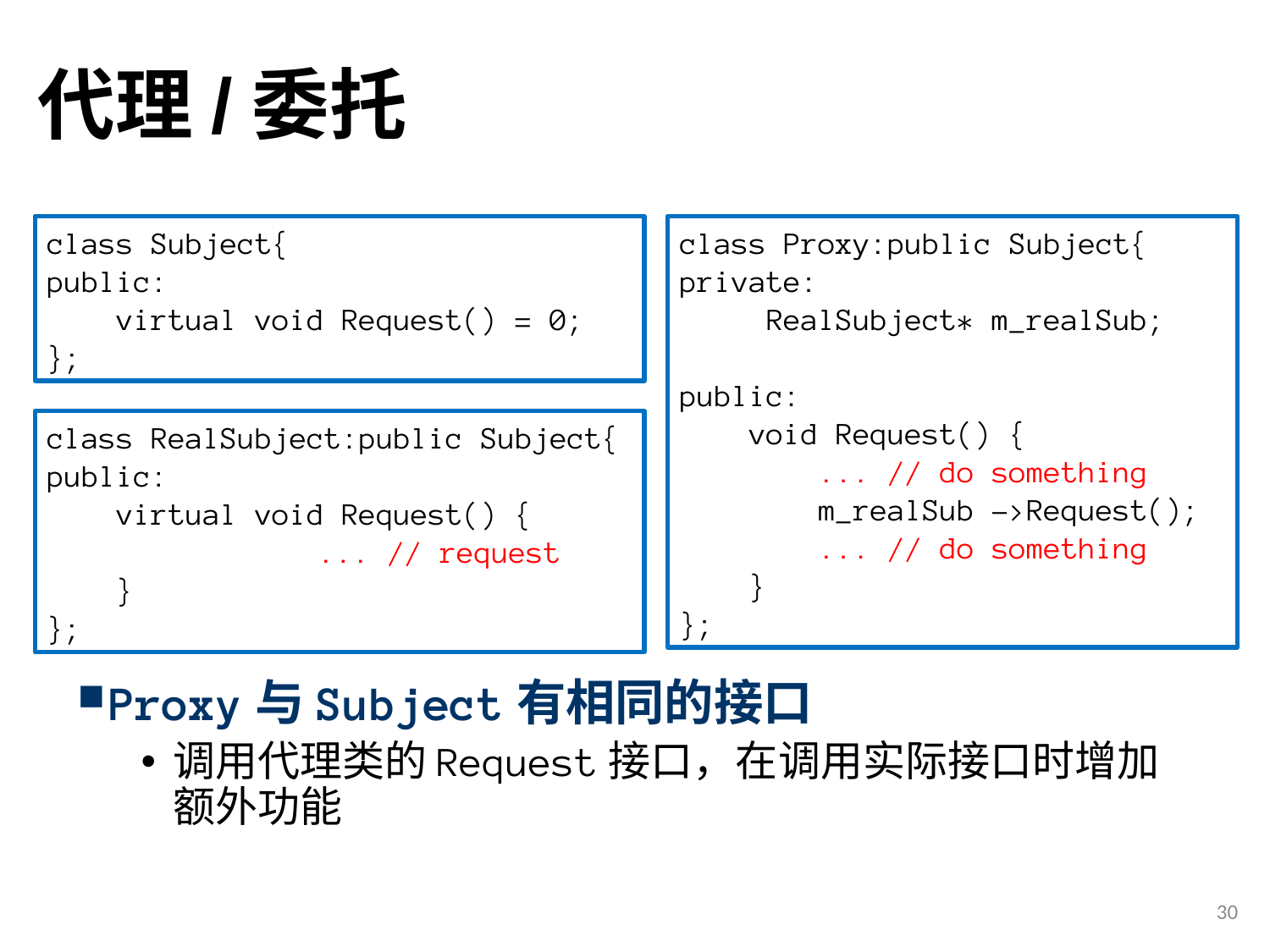

# 代理/委托
class Subject{
public:
    virtual void Request() = 0;
};
class Proxy:public Subject{
private:
     RealSubject* m_realSub;

public:
    void Request() {
        ... // do something
        m_realSub ->Request();
        ... // do something
    }
};
class RealSubject:public Subject{
public:
    virtual void Request() {
		 ... // request
    }
};
Proxy与Subject有相同的接口
调用代理类的Request接口，在调用实际接口时增加额外功能
30